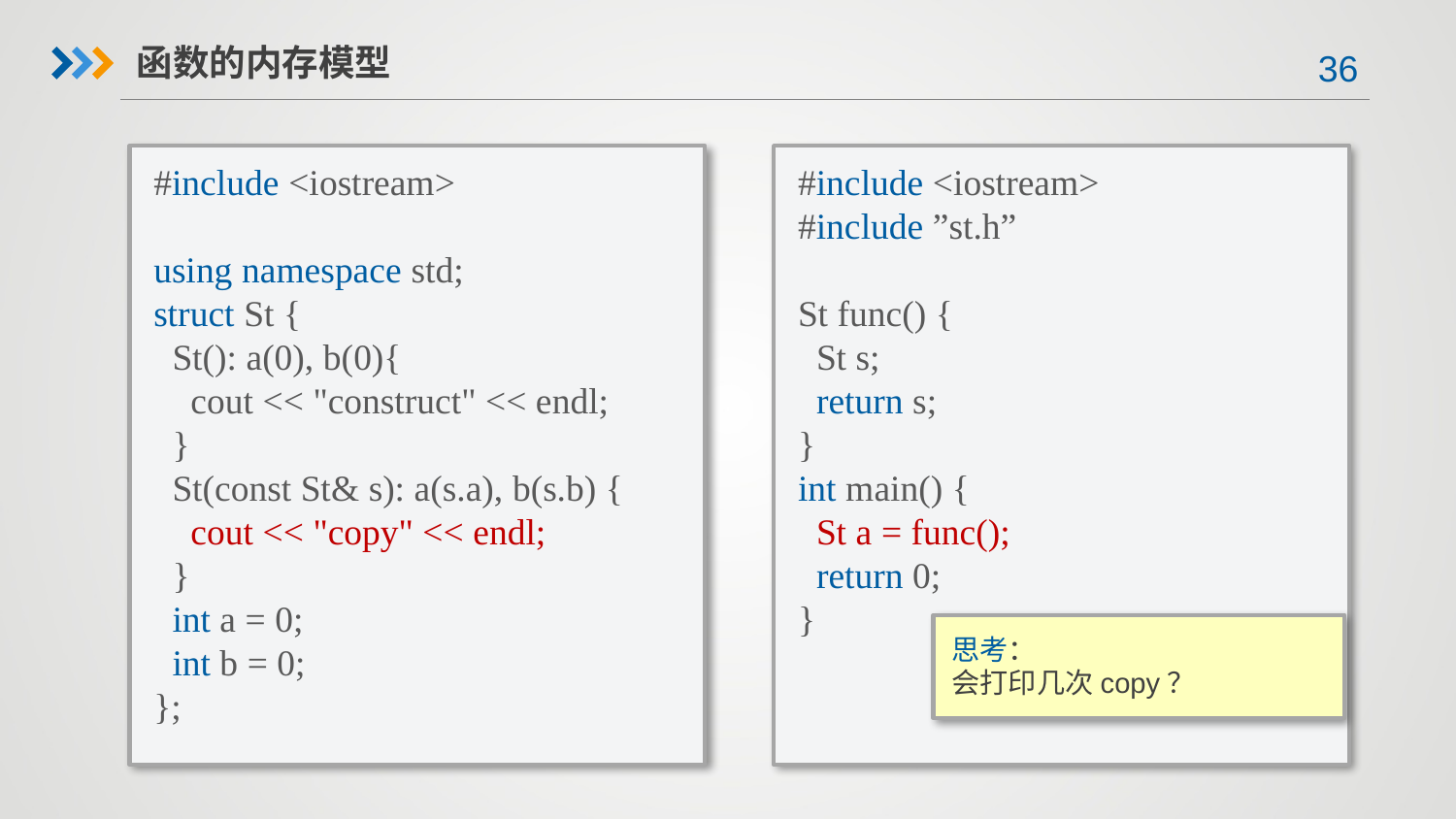

函数的内存模型

#include <iostream>

using namespace std;
struct St {
  St(): a(0), b(0){
    cout << "construct" << endl;
  }
  St(const St& s): a(s.a), b(s.b) {
    cout << "copy" << endl;
  }
  int a = 0;
  int b = 0;
};

#include <iostream>
#include ”st.h”

St func() {
  St s;
  return s;
}
int main() {
  St a = func();
  return 0;
}

思考：
会打印几次copy？